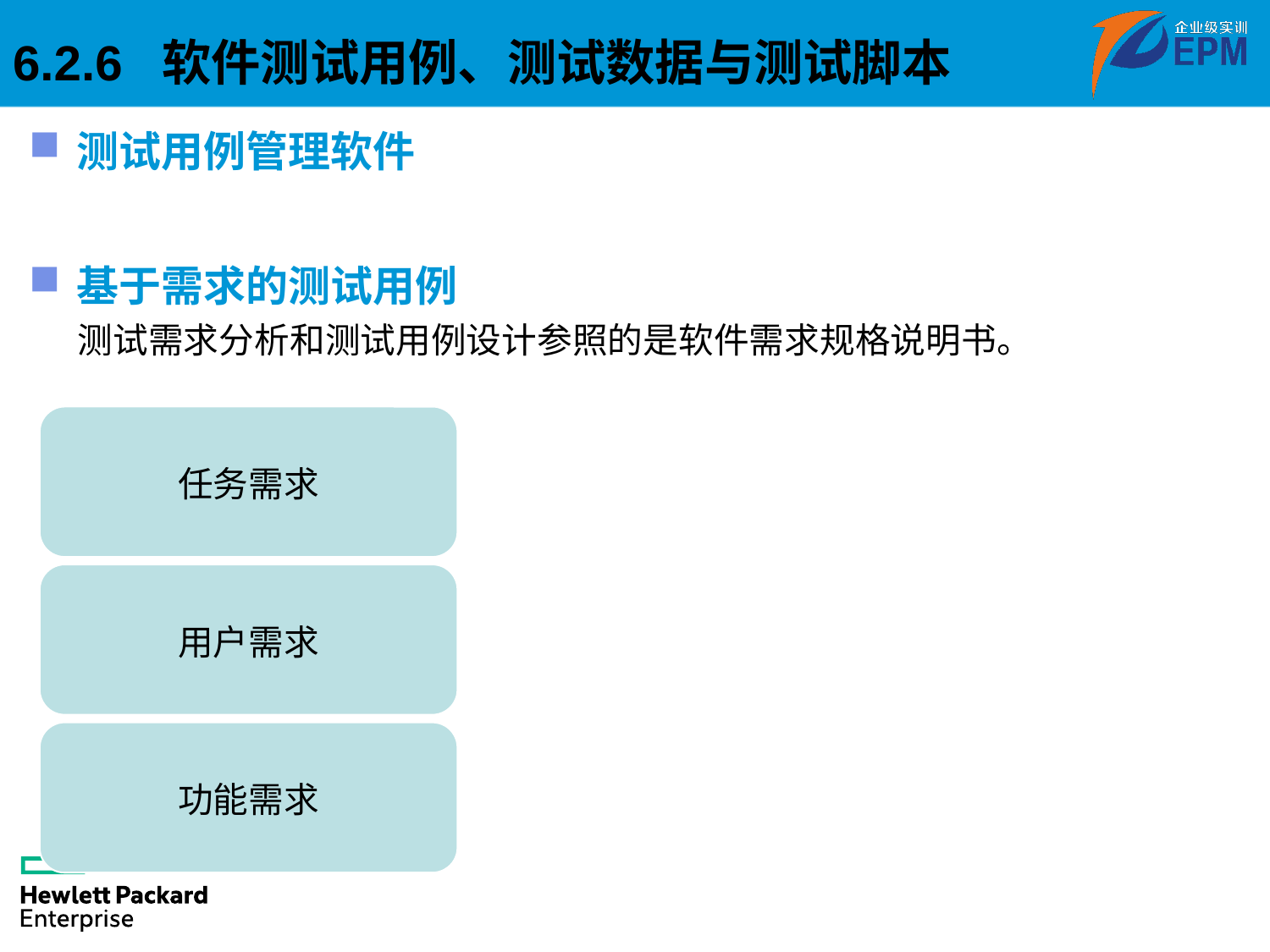

6.2.6  软件测试用例、测试数据与测试脚本
测试用例管理软件

基于需求的测试用例
     测试需求分析和测试用例设计参照的是软件需求规格说明书。

任务需求
用户需求
功能需求